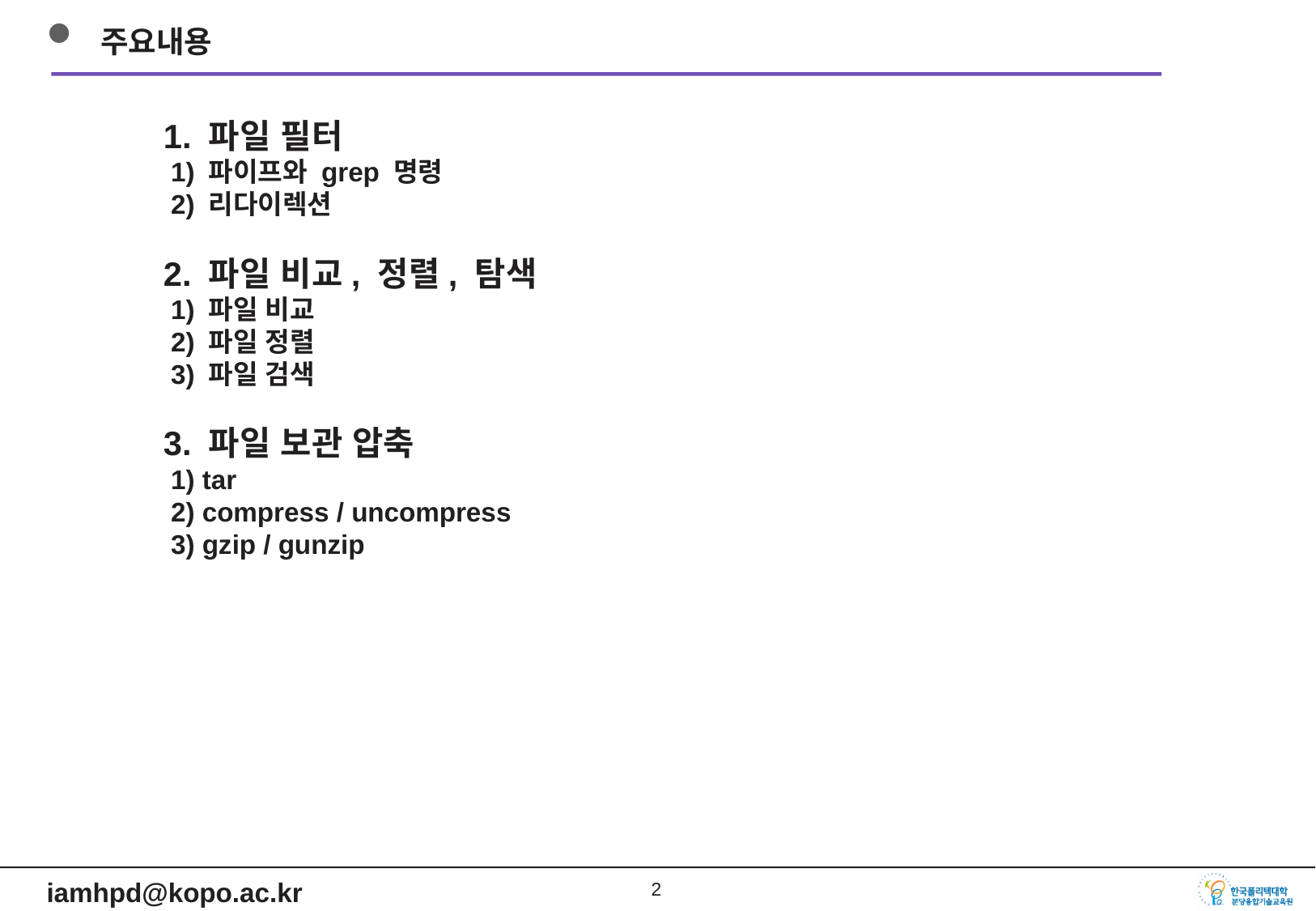

주요내용
1. 파일 필터
 1) 파이프와 grep 명령
 2) 리다이렉션

2. 파일 비교, 정렬, 탐색
 1) 파일 비교
 2) 파일 정렬
 3) 파일 검색

3. 파일 보관 압축
 1) tar
 2) compress / uncompress
 3) gzip / gunzip

2